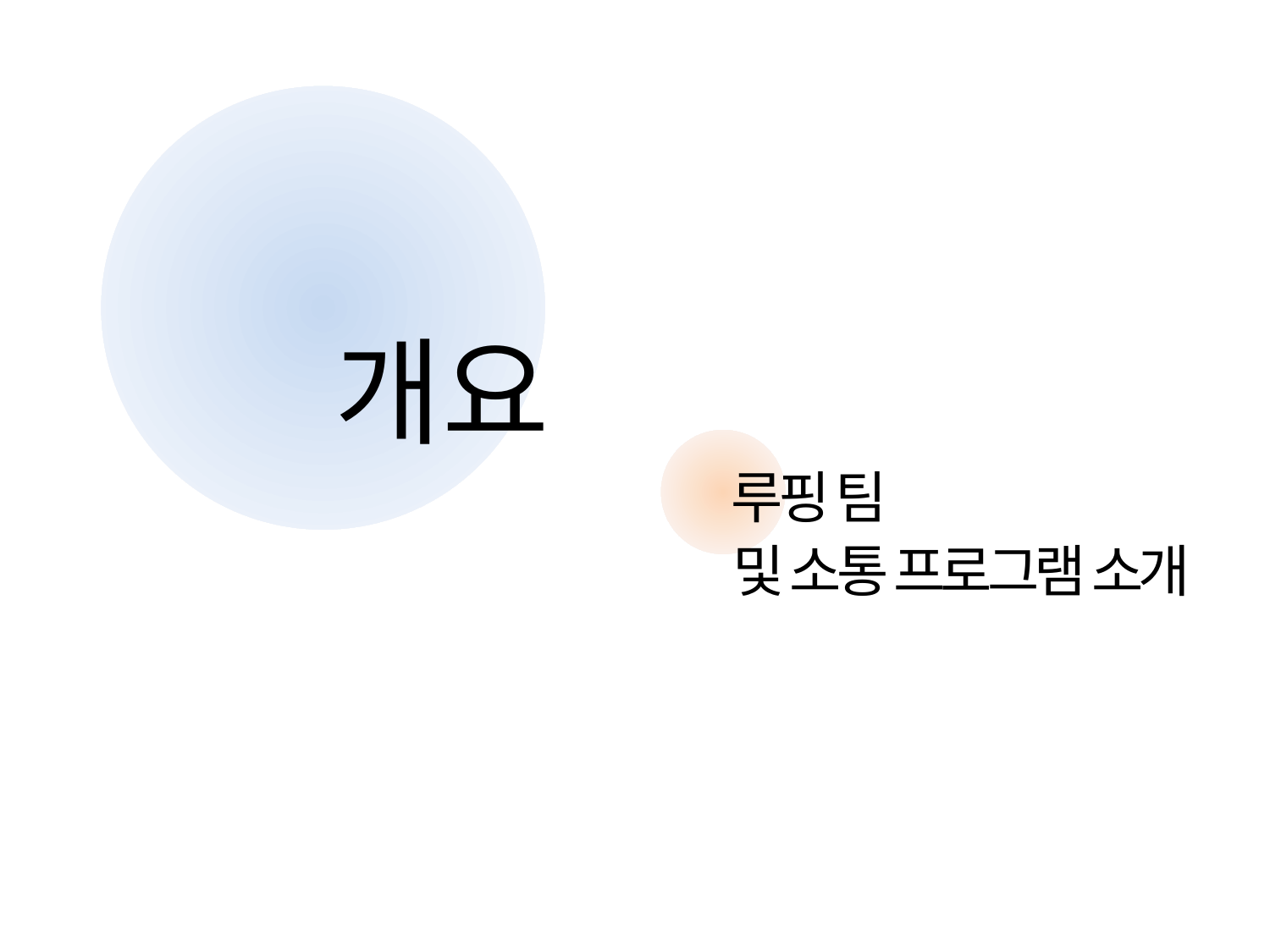

개요

루핑 팀
및 소통 프로그램 소개